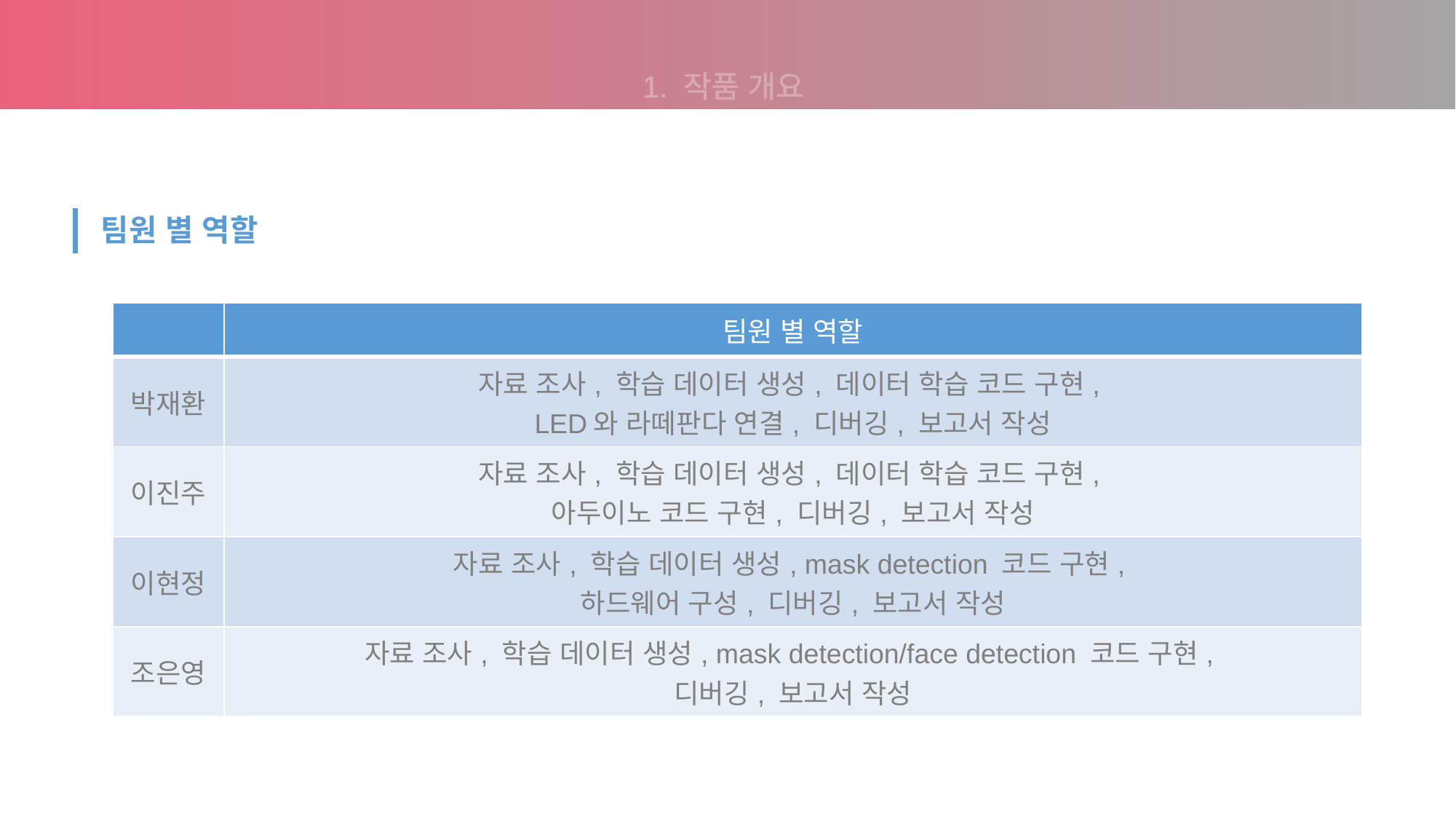

1. 작품 개요
팀원 별 역할
|  | 팀원 별 역할 |
| --- | --- |
| 박재환 | 자료 조사, 학습 데이터 생성, 데이터 학습 코드 구현, LED와 라떼판다 연결, 디버깅, 보고서 작성 |
| 이진주 | 자료 조사, 학습 데이터 생성, 데이터 학습 코드 구현, 아두이노 코드 구현, 디버깅, 보고서 작성 |
| 이현정 | 자료 조사, 학습 데이터 생성, mask detection 코드 구현, 하드웨어 구성, 디버깅, 보고서 작성 |
| 조은영 | 자료 조사, 학습 데이터 생성, mask detection/face detection 코드 구현, 디버깅, 보고서 작성 |